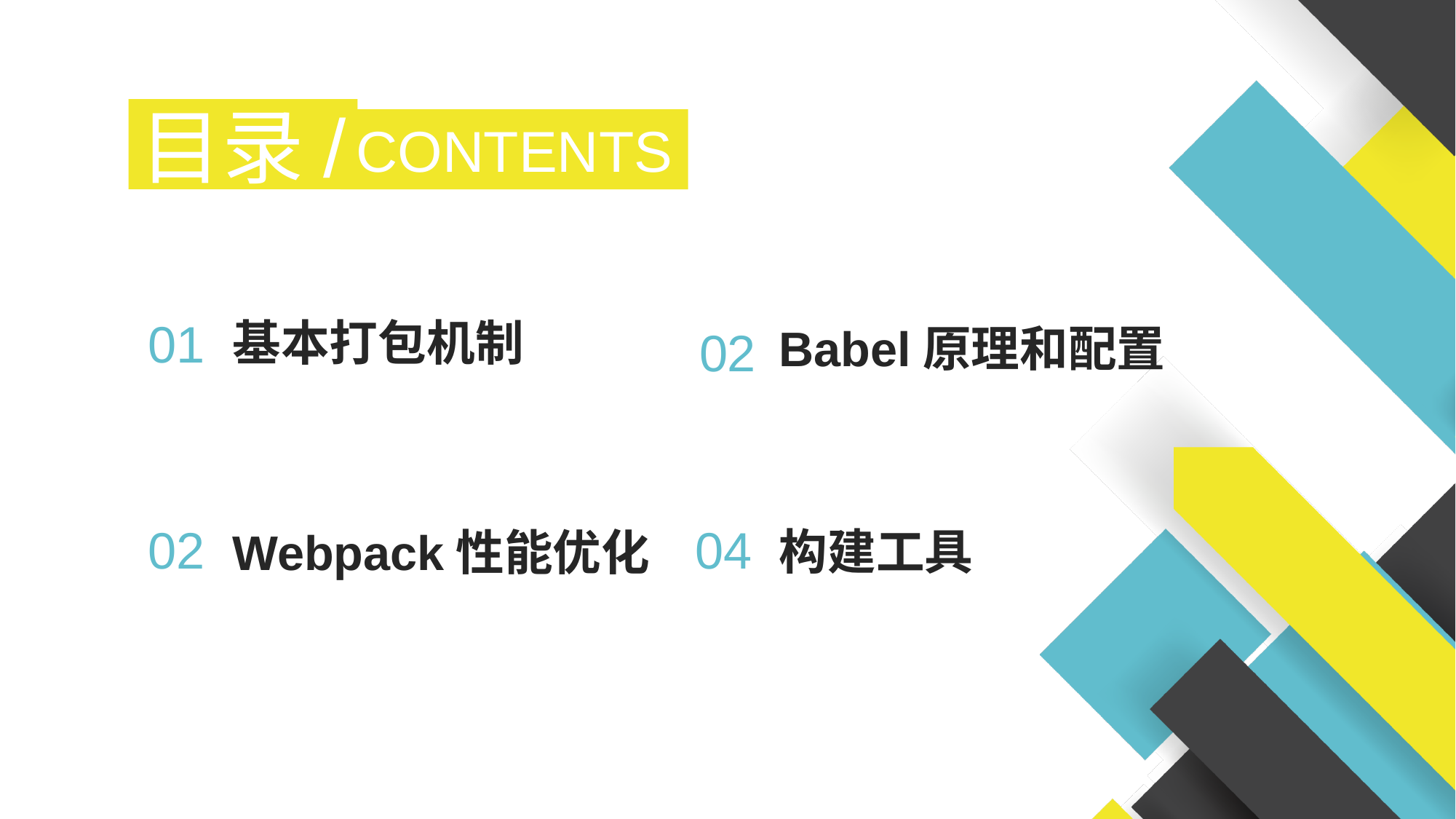

目录/
CONTENTS
01
基本打包机制
02
Babel原理和配置
02
Webpack性能优化

04
构建工具